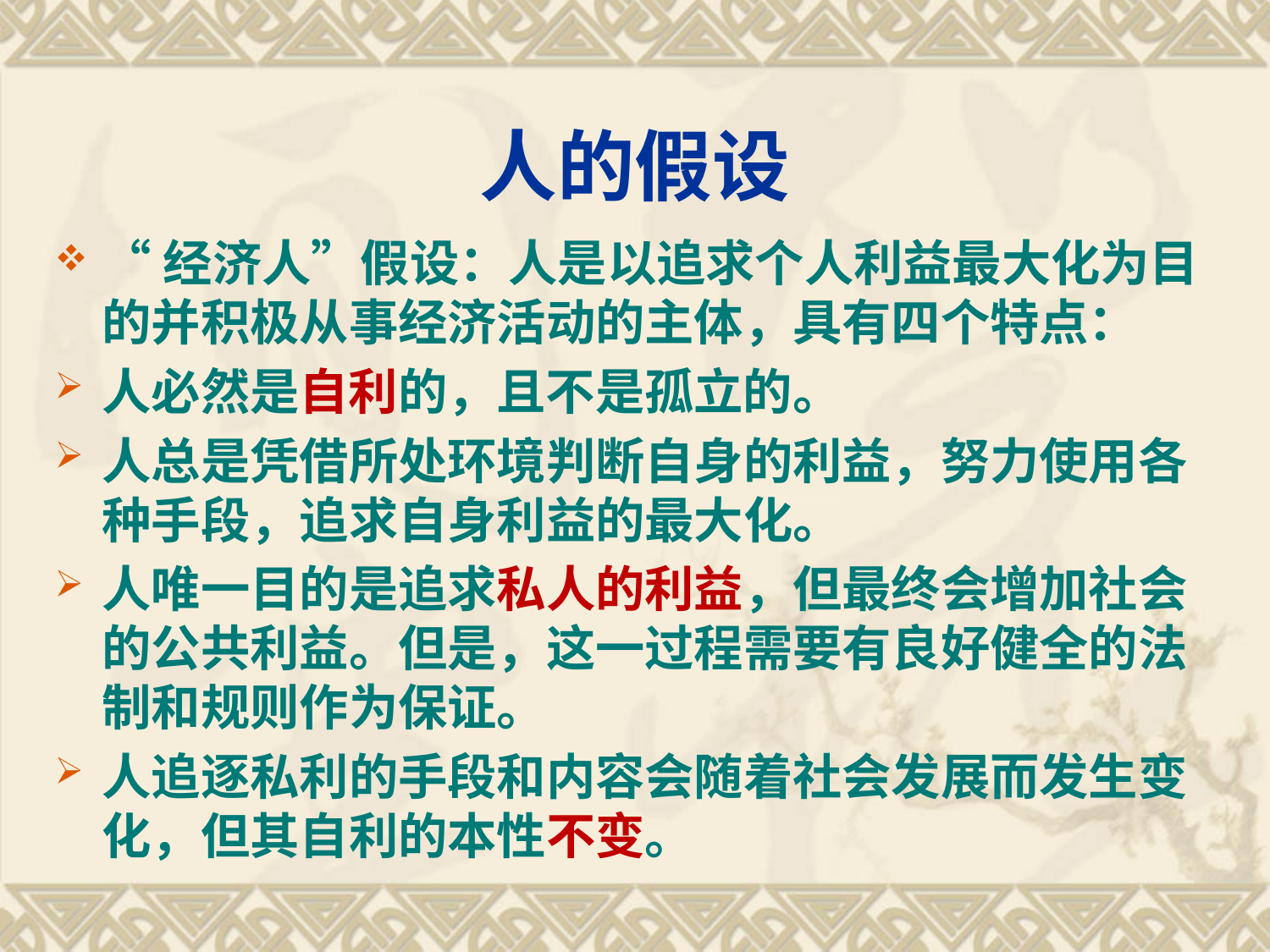

# 人的假设
“经济人”假设：人是以追求个人利益最大化为目的并积极从事经济活动的主体，具有四个特点：
人必然是自利的，且不是孤立的。
人总是凭借所处环境判断自身的利益，努力使用各种手段，追求自身利益的最大化。
人唯一目的是追求私人的利益，但最终会增加社会的公共利益。但是，这一过程需要有良好健全的法制和规则作为保证。
人追逐私利的手段和内容会随着社会发展而发生变化，但其自利的本性不变。